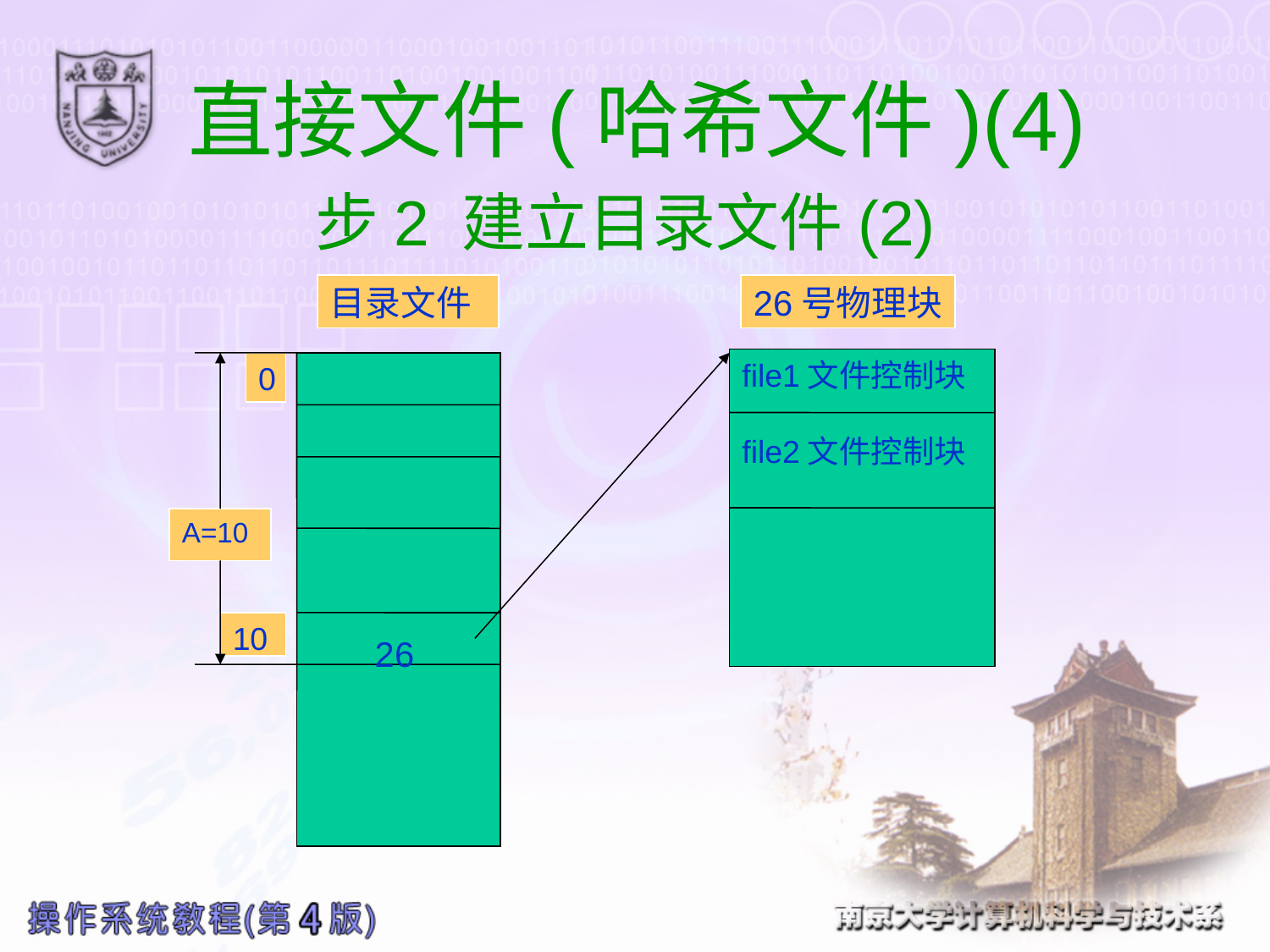

直接文件(哈希文件)(4)
     步2 建立目录文件(2)
#

目录文件
26号物理块
file1文件控制块

file2文件控制块

0

A=10

10

26